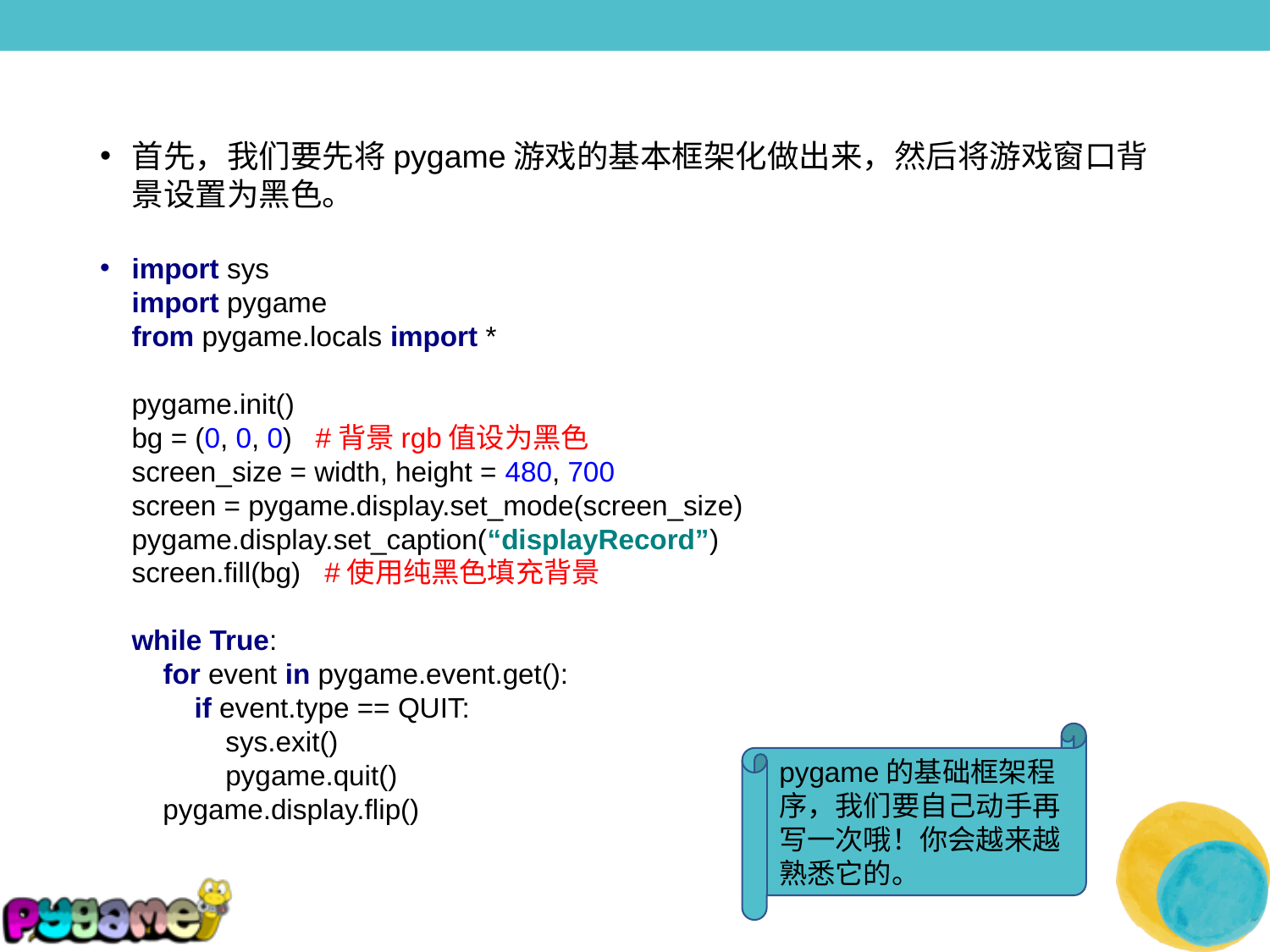

首先，我们要先将pygame游戏的基本框架化做出来，然后将游戏窗口背景设置为黑色。

import sys
import pygame
from pygame.locals import *
pygame.init()
bg = (0, 0, 0)   #背景rgb值设为黑色
screen_size = width, height = 480, 700
screen = pygame.display.set_mode(screen_size)
pygame.display.set_caption(“displayRecord”)
screen.fill(bg)   #使用纯黑色填充背景
while True:
    for event in pygame.event.get():
        if event.type == QUIT:
            sys.exit()
            pygame.quit()
    pygame.display.flip()
pygame的基础框架程序，我们要自己动手再写一次哦！你会越来越熟悉它的。